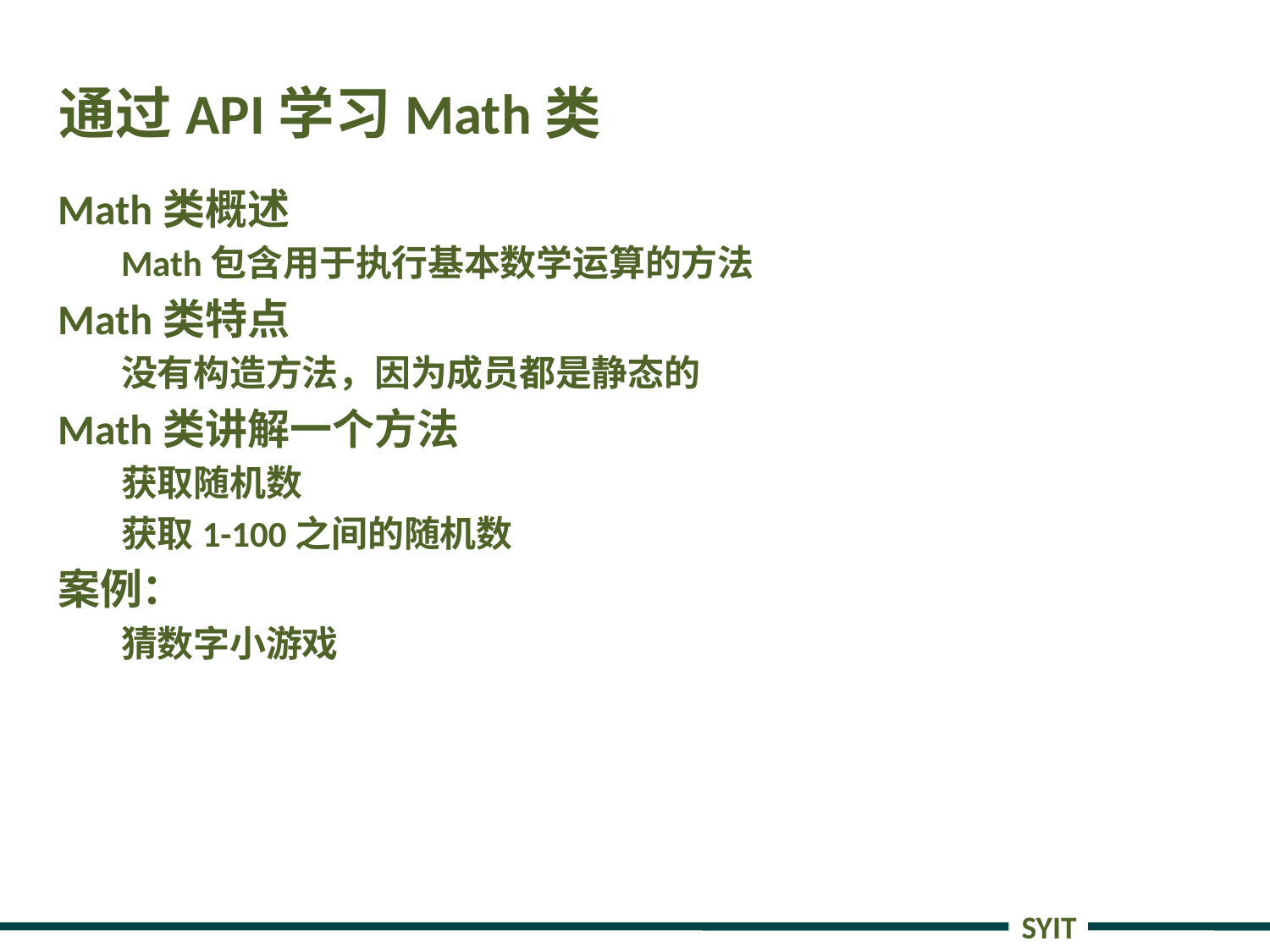

# 通过API学习Math类
Math类概述
Math包含用于执行基本数学运算的方法
Math类特点
没有构造方法，因为成员都是静态的
Math类讲解一个方法
获取随机数
获取1-100之间的随机数
案例：
猜数字小游戏
SYIT